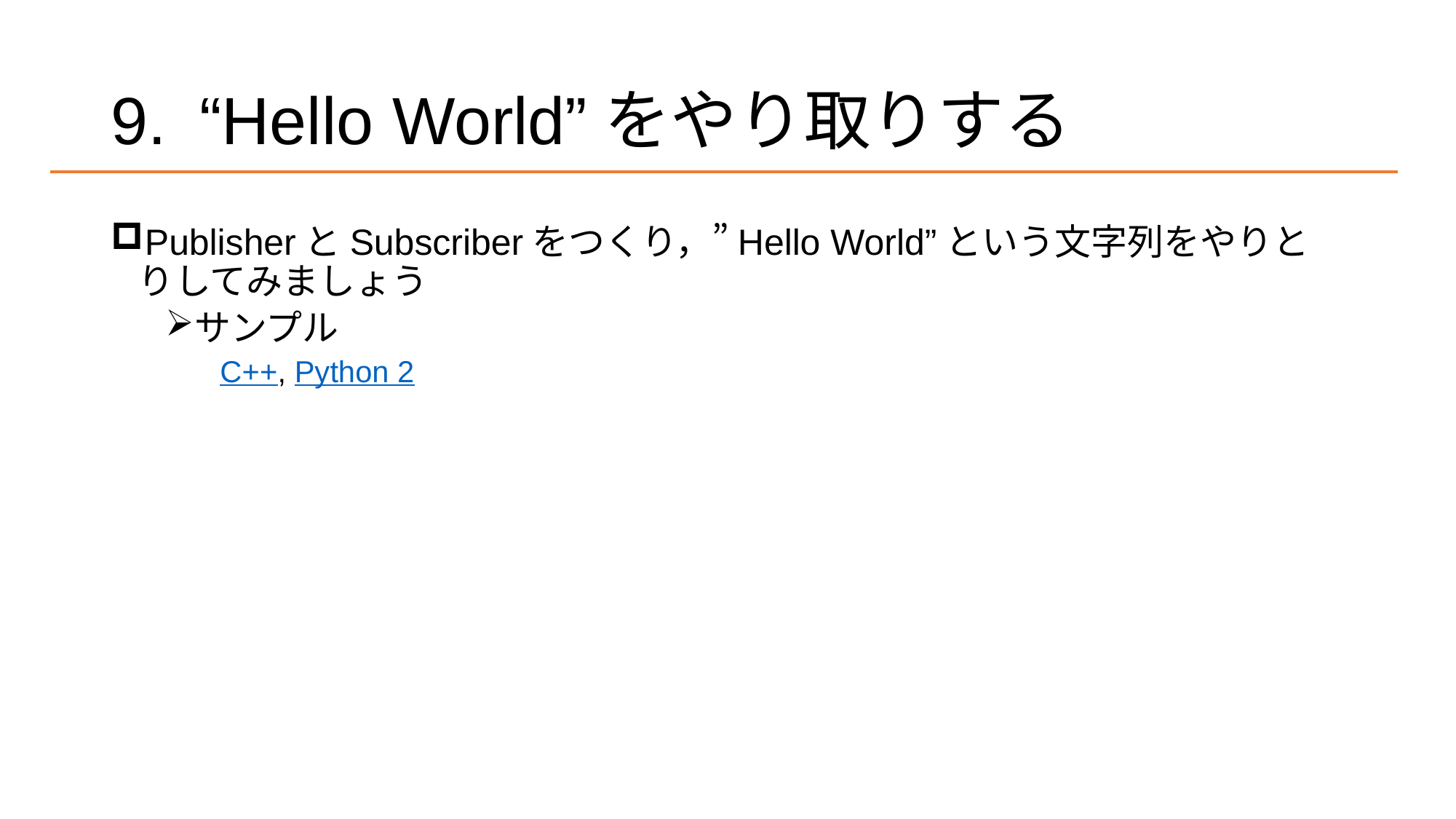

# “Hello World”をやり取りする
PublisherとSubscriberをつくり，”Hello World”という文字列をやりとりしてみましょう
サンプル
C++, Python 2